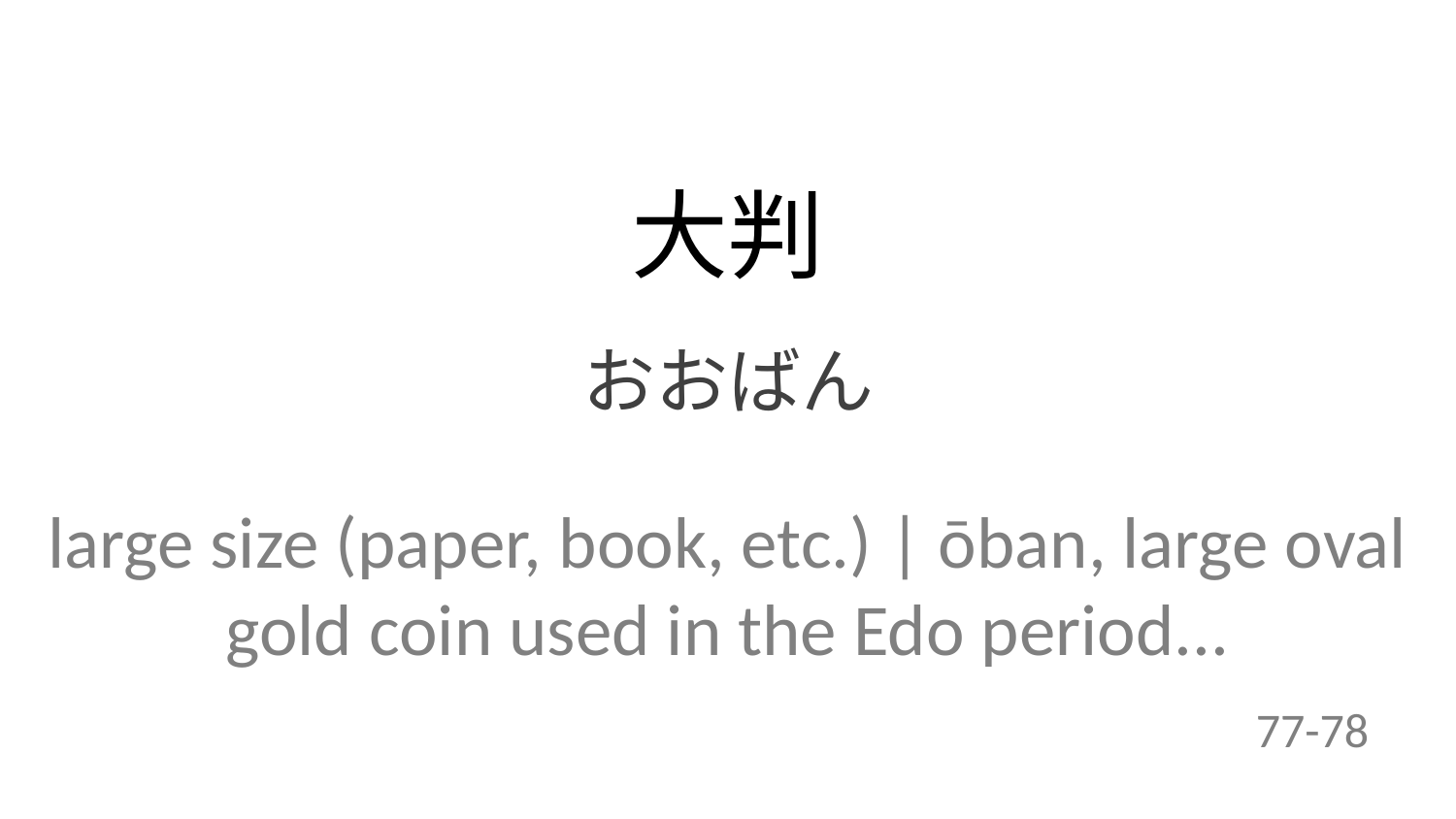

大判

おおばん
large size (paper, book, etc.) | ōban, large oval gold coin used in the Edo period...
77-78